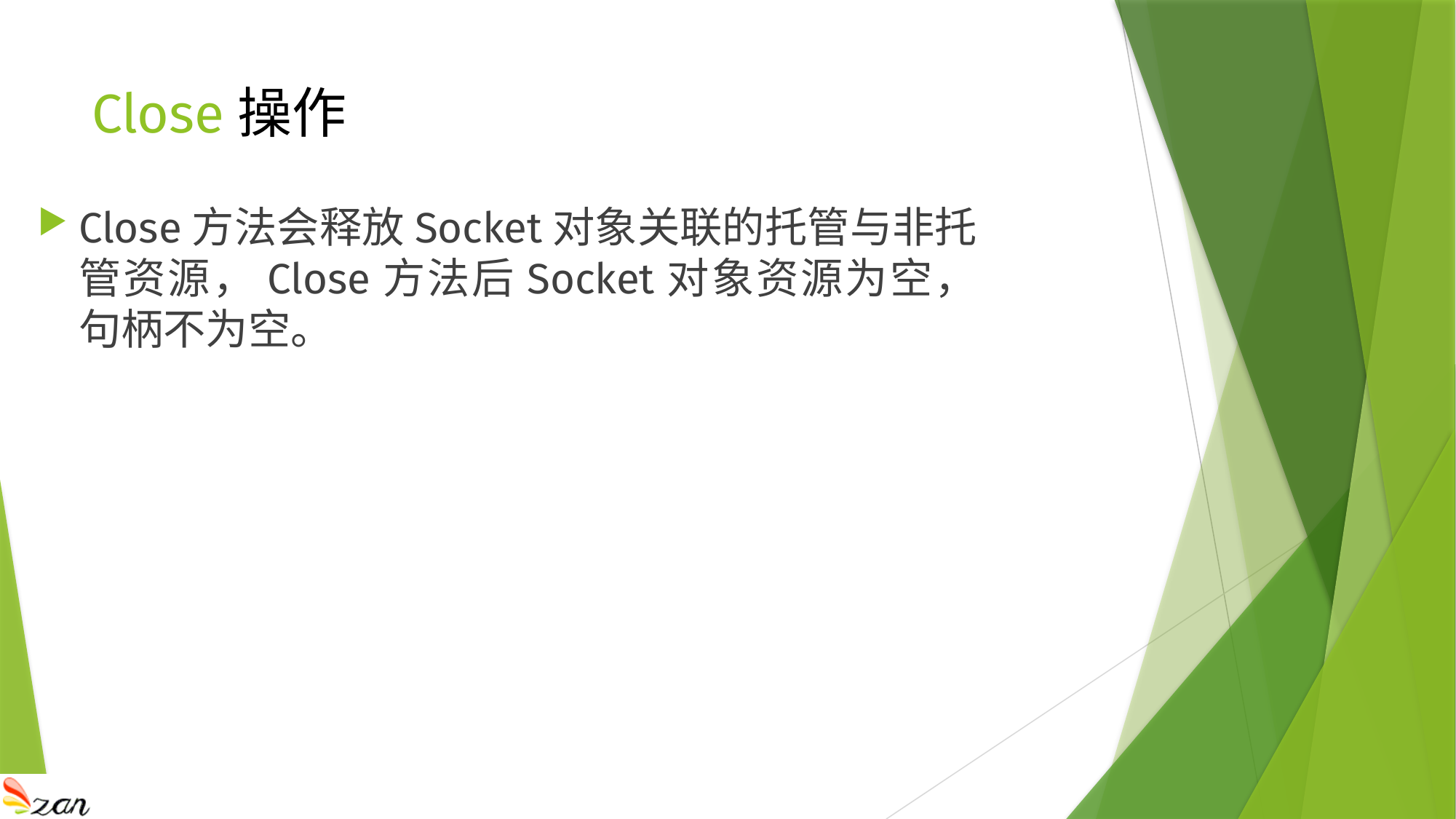

# Close操作
Close方法会释放Socket对象关联的托管与非托管资源，Close方法后Socket对象资源为空，句柄不为空。